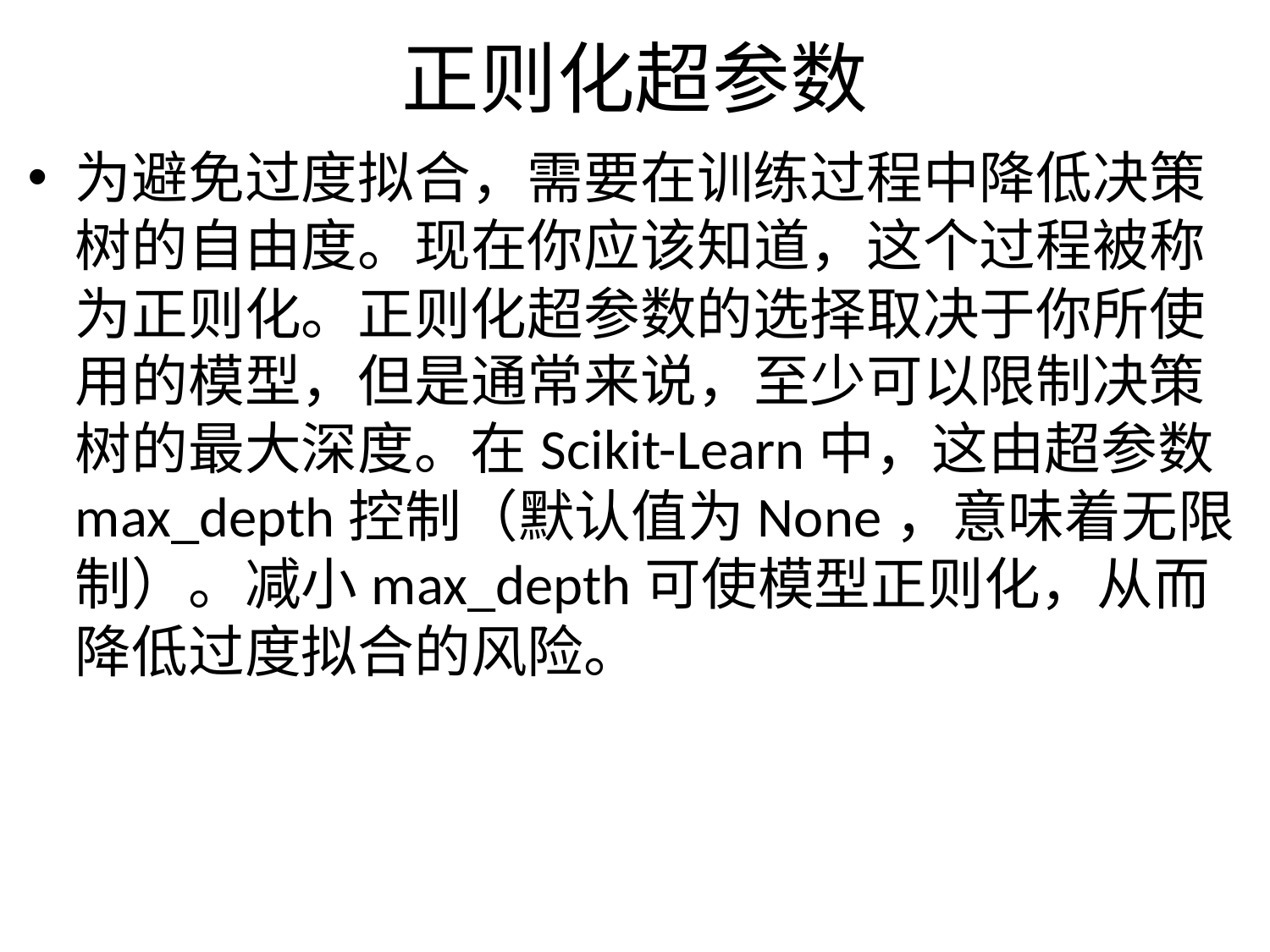

# 正则化超参数
为避免过度拟合，需要在训练过程中降低决策树的自由度。现在你应该知道，这个过程被称为正则化。正则化超参数的选择取决于你所使用的模型，但是通常来说，至少可以限制决策树的最大深度。在Scikit-Learn中，这由超参数max_depth控制（默认值为None，意味着无限制）。减小max_depth可使模型正则化，从而降低过度拟合的风险。